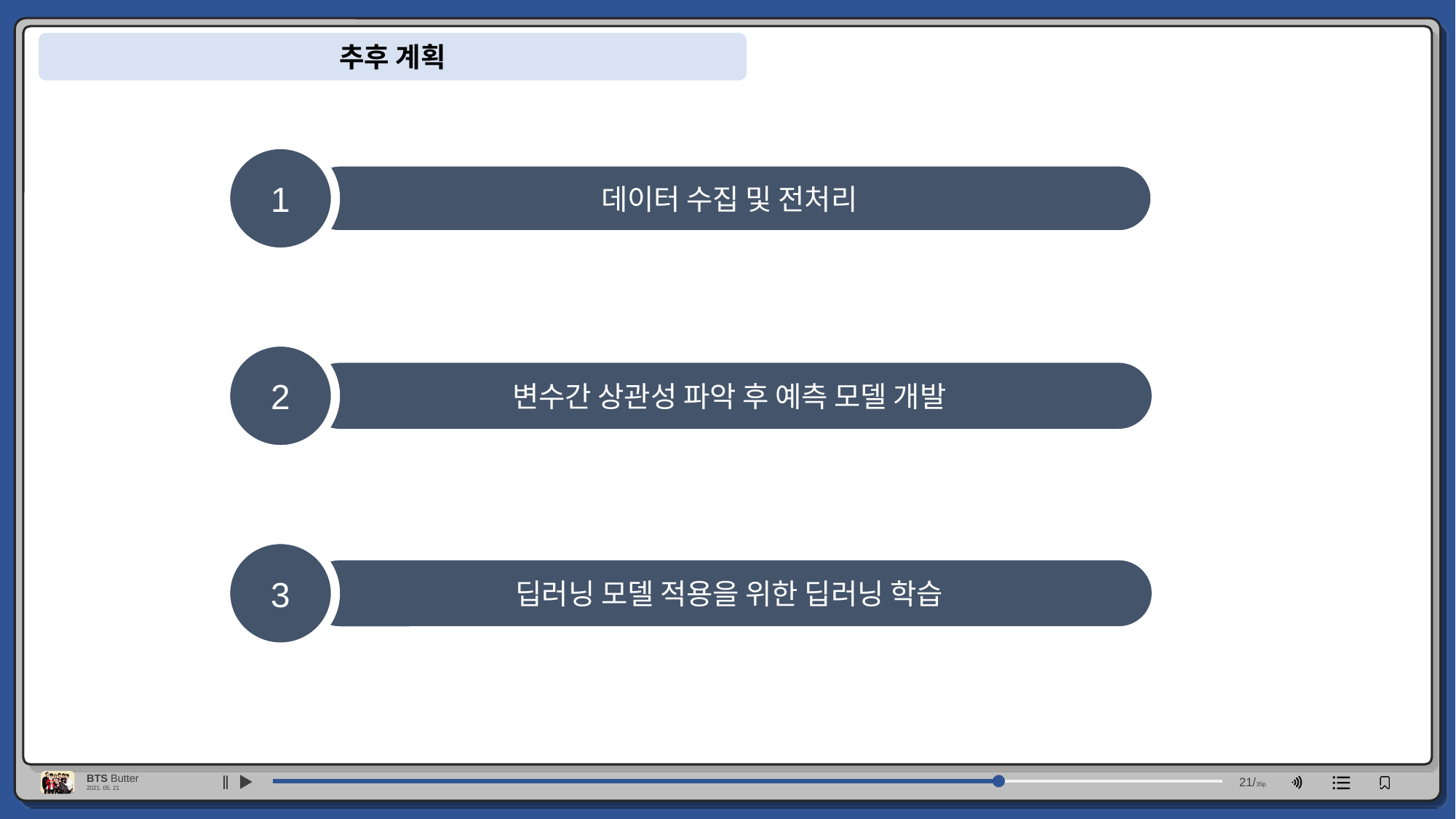

BTS Butter
2021. 05. 21
21/35p

추후 계획
1
데이터 수집 및 전처리
2
변수간 상관성 파악 후 예측 모델 개발
3
딥러닝 모델 적용을 위한 딥러닝 학습